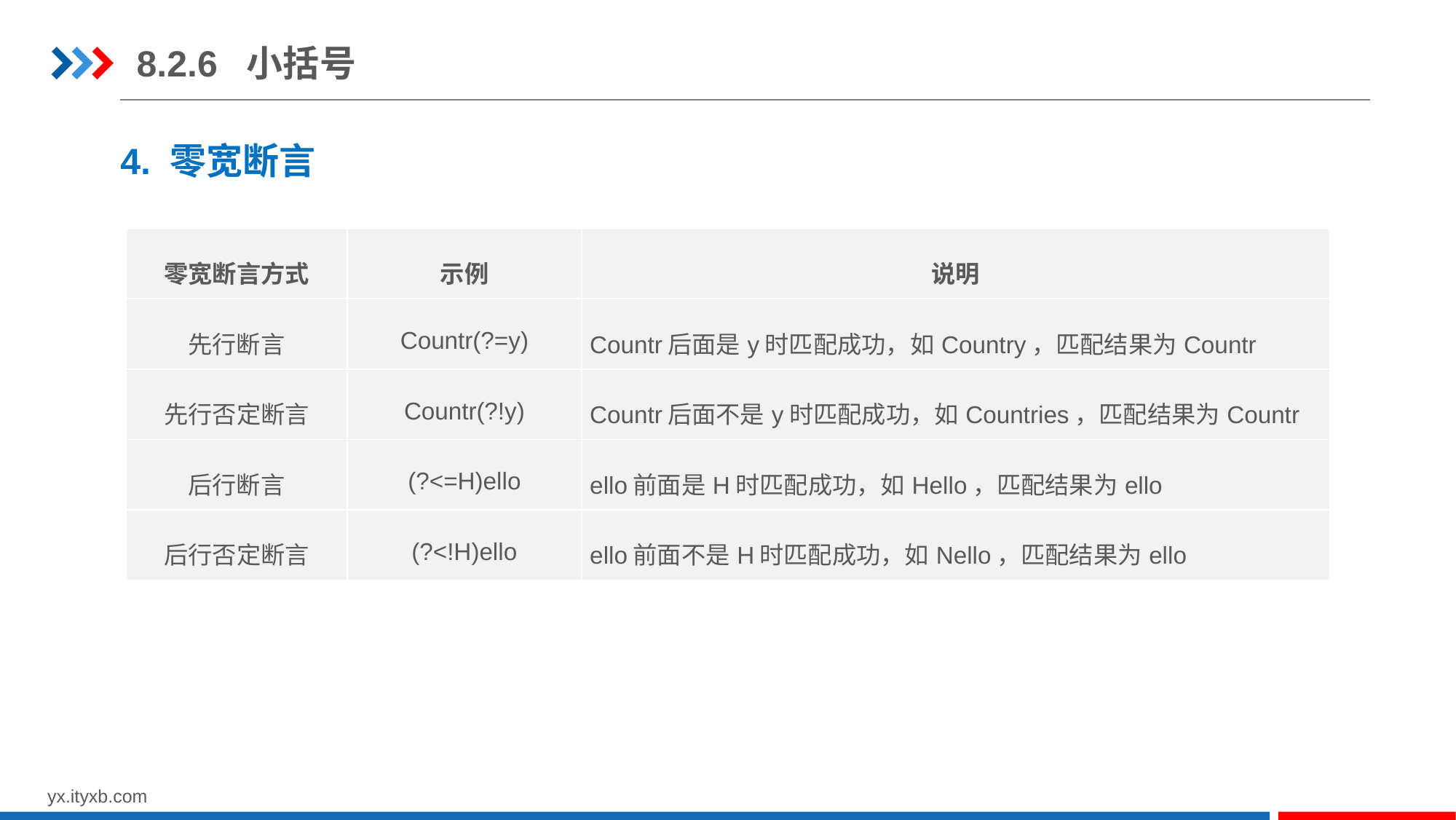

8.2.6  小括号
4. 零宽断言
| 零宽断言方式 | 示例 | 说明 |
| --- | --- | --- |
| 先行断言 | Countr(?=y) | Countr后面是y时匹配成功，如Country，匹配结果为Countr |
| 先行否定断言 | Countr(?!y) | Countr后面不是y时匹配成功，如Countries，匹配结果为Countr |
| 后行断言 | (?<=H)ello | ello前面是H时匹配成功，如Hello，匹配结果为ello |
| 后行否定断言 | (?<!H)ello | ello前面不是H时匹配成功，如Nello，匹配结果为ello |